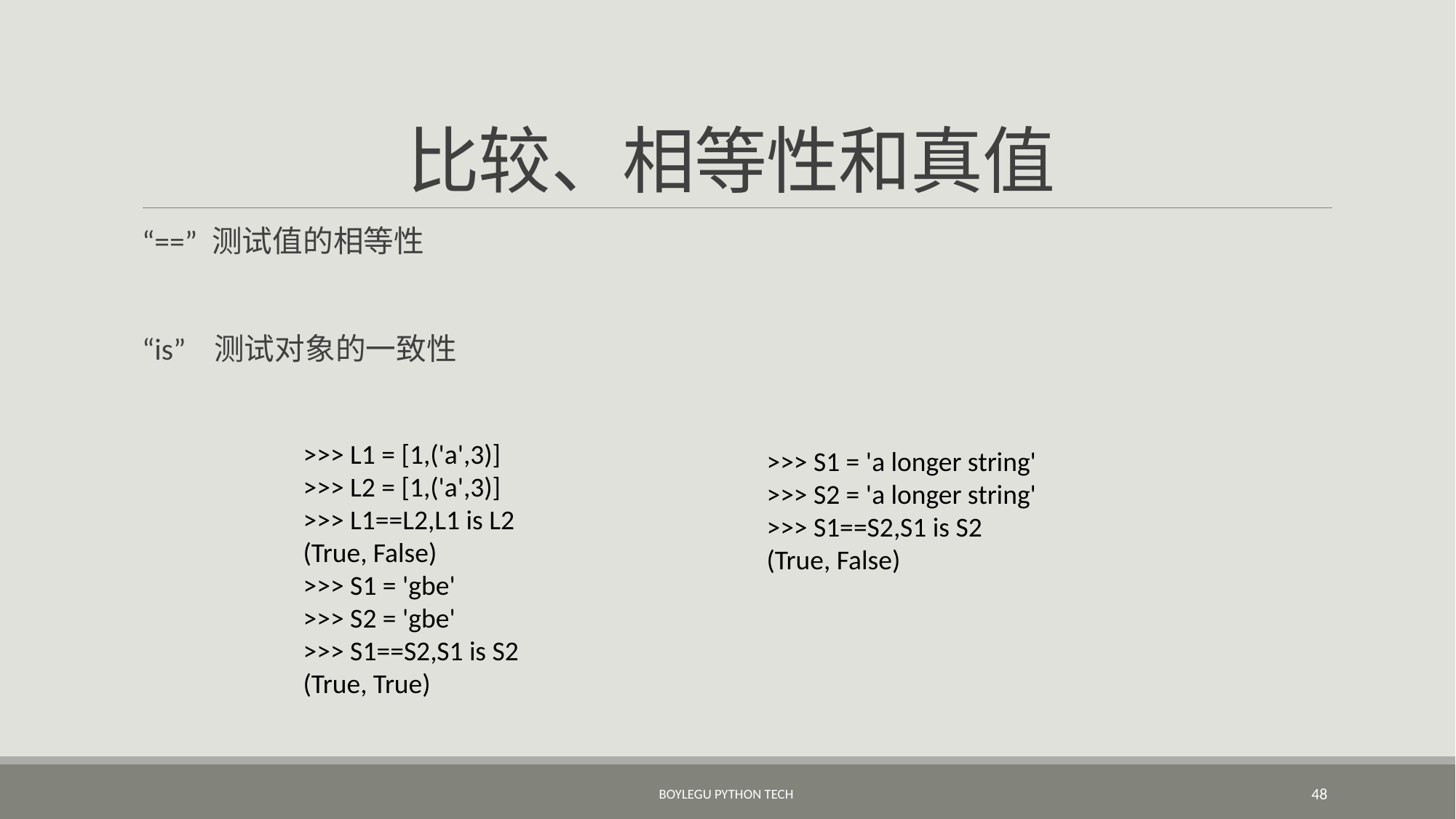

# 比较、相等性和真值
“==” 测试值的相等性

“is”   测试对象的一致性

>>> L1 = [1,('a',3)]
>>> L2 = [1,('a',3)]
>>> L1==L2,L1 is L2
(True, False)
>>> S1 = 'gbe'
>>> S2 = 'gbe'
>>> S1==S2,S1 is S2
(True, True)

>>> S1 = 'a longer string'
>>> S2 = 'a longer string'
>>> S1==S2,S1 is S2
(True, False)
BoyleGu Python Tech
48